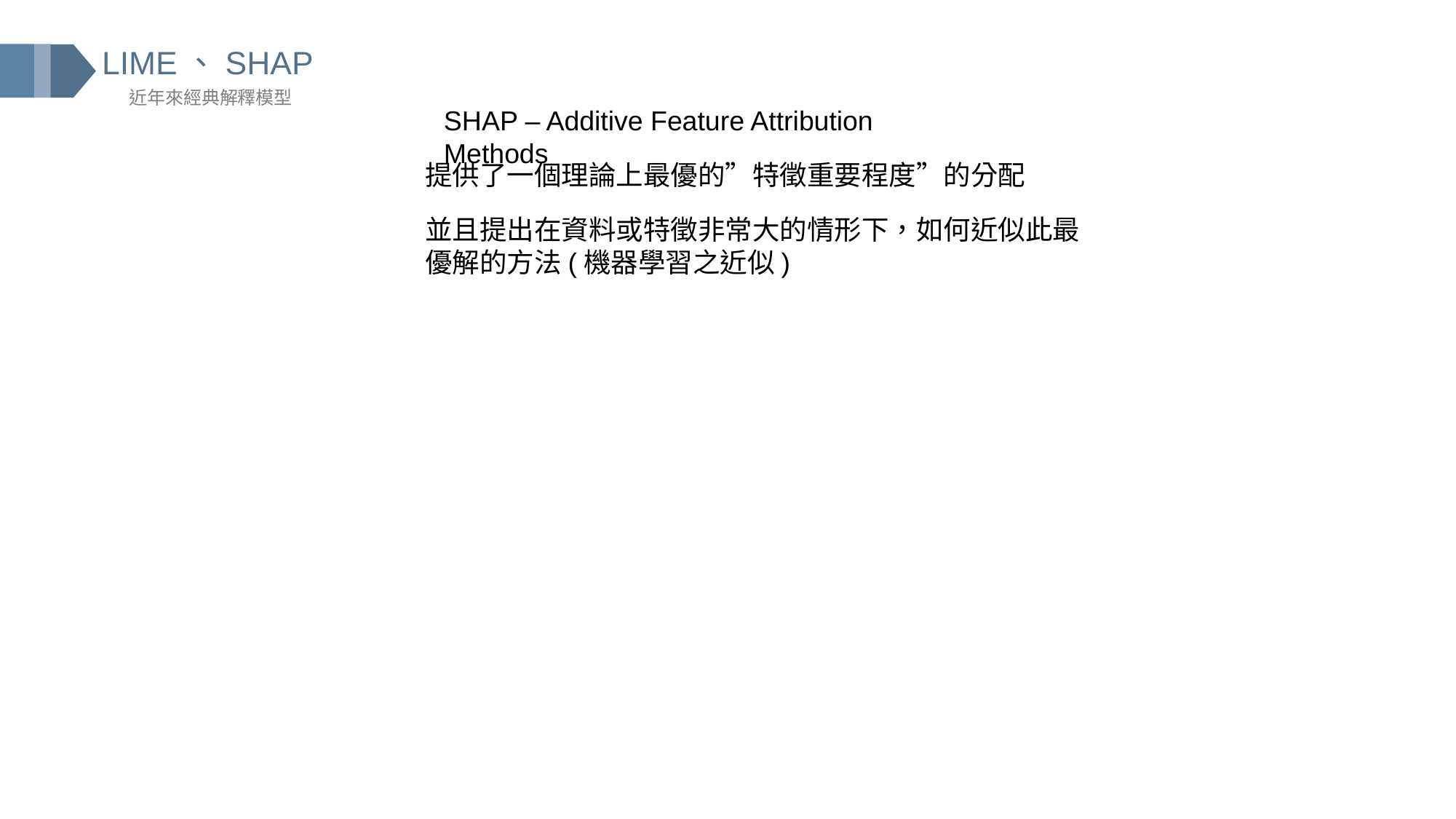

SHAP – Additive Feature Attribution Methods
提供了一個理論上最優的”特徵重要程度”的分配
並且提出在資料或特徵非常大的情形下，如何近似此最優解的方法(機器學習之近似)